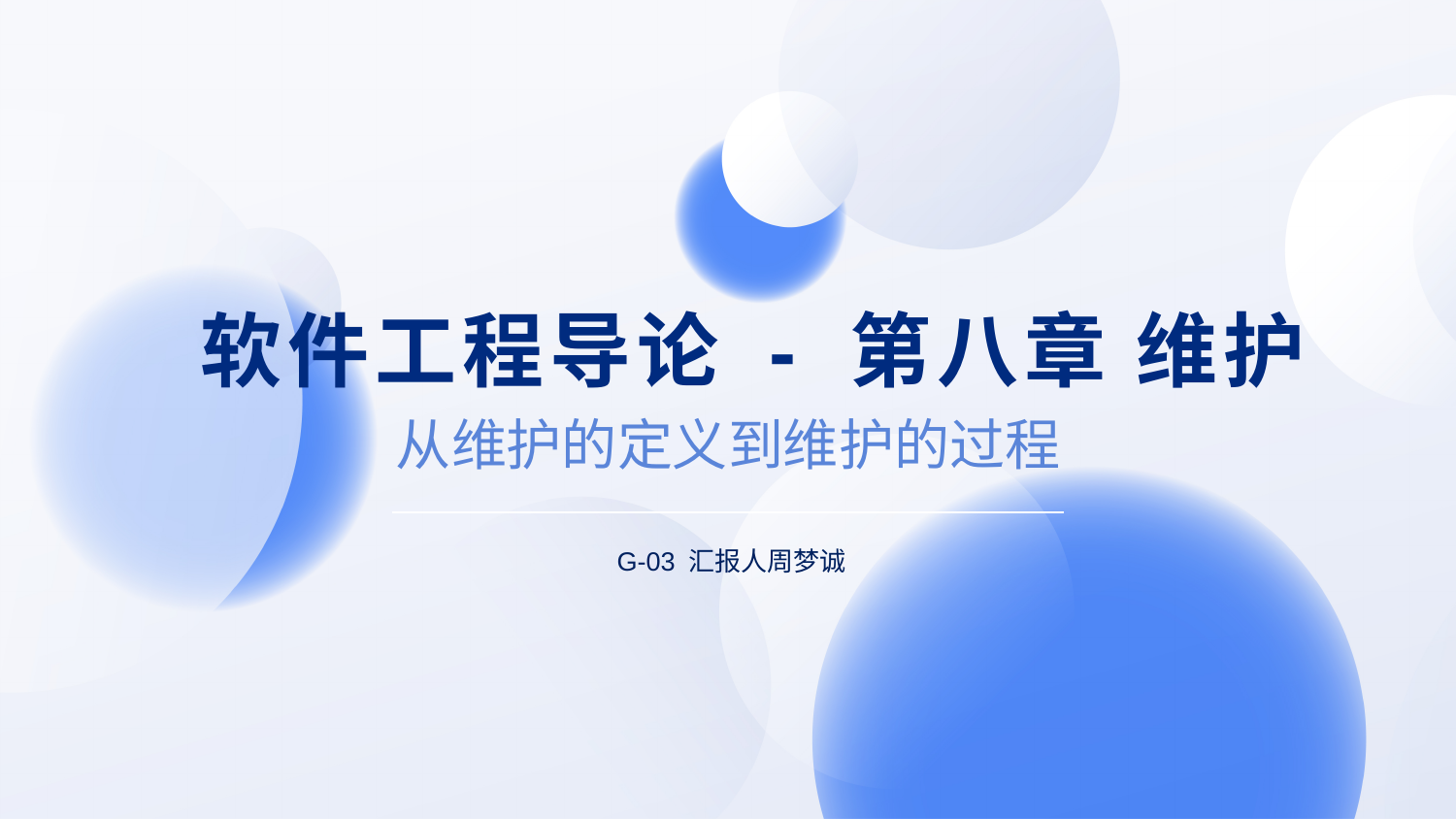

软件工程导论 - 第八章 维护

从维护的定义到维护的过程

 G-03 汇报人周梦诚